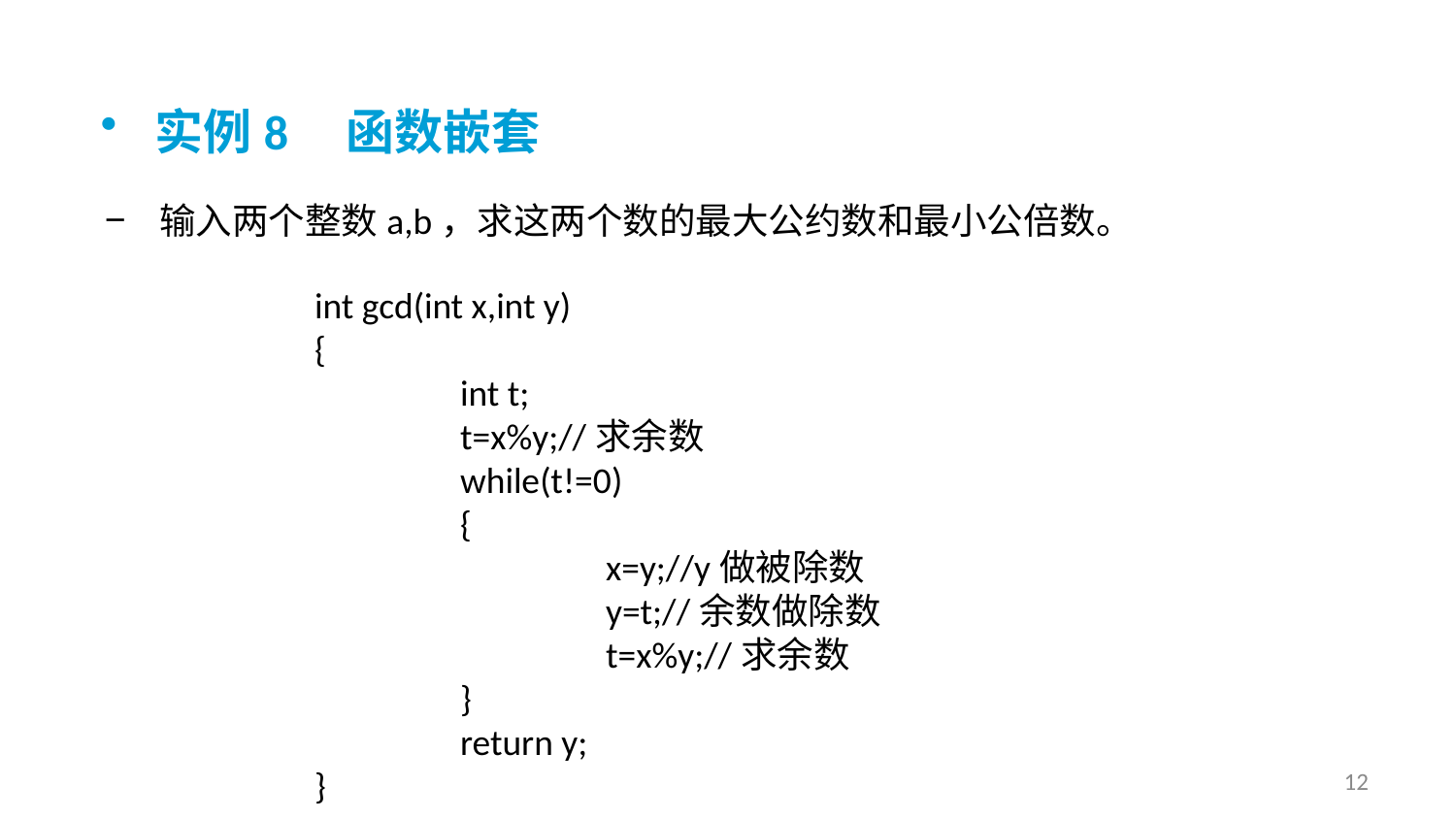

实例8
函数嵌套
输入两个整数a,b，求这两个数的最大公约数和最小公倍数。
int gcd(int x,int y)
{
	int t;
	t=x%y;//求余数
	while(t!=0)
	{
		x=y;//y做被除数
		y=t;//余数做除数
		t=x%y;//求余数
	}
	return y;
}
12